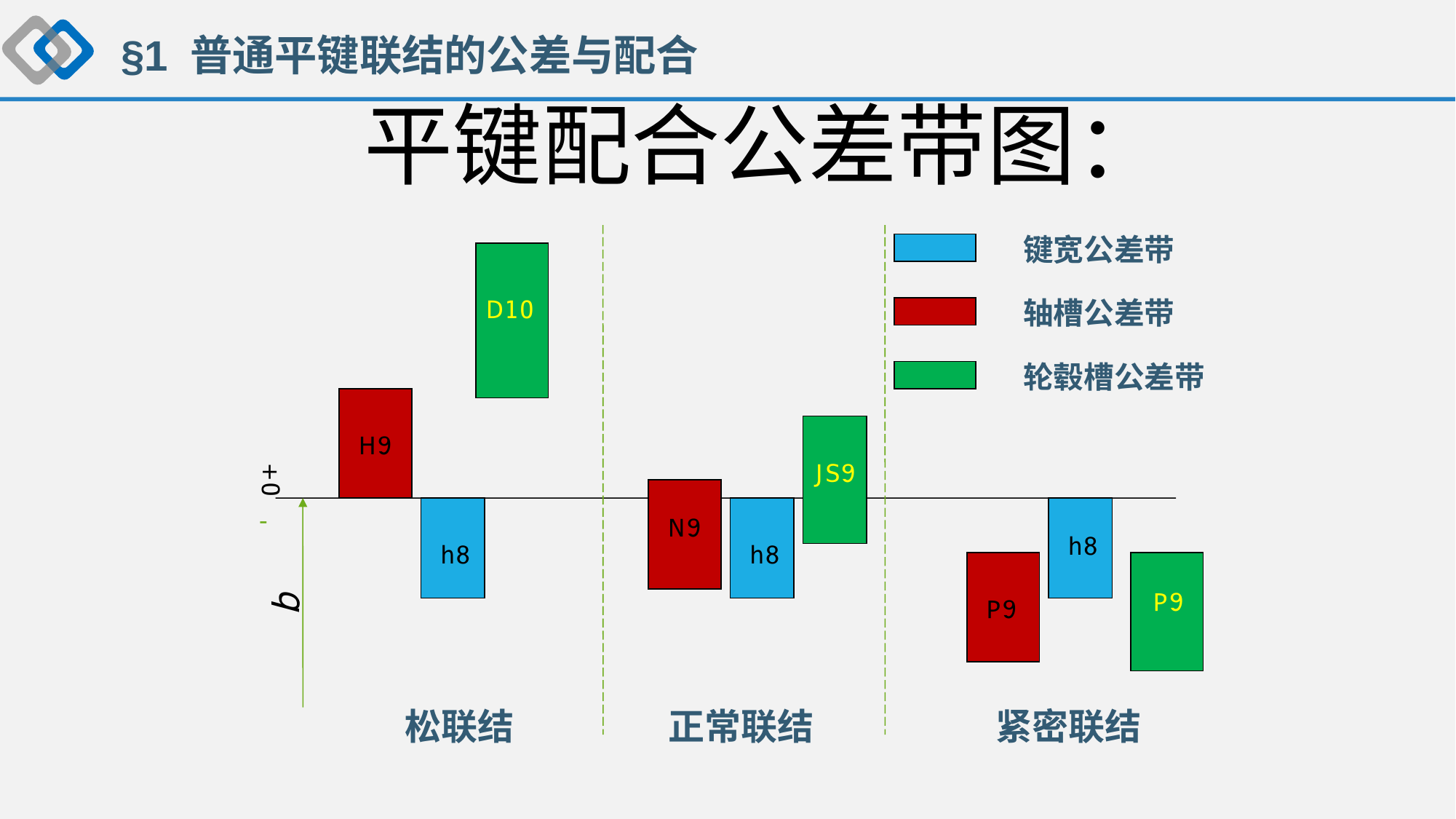

§1 普通平键联结的公差与配合
# 平键配合公差带图：

键宽公差带

D10
轴槽公差带

轮毂槽公差带

H9
+0
JS9

-
N9
h8
h8
h8
b

P9
P9
松联结
正常联结
紧密联结